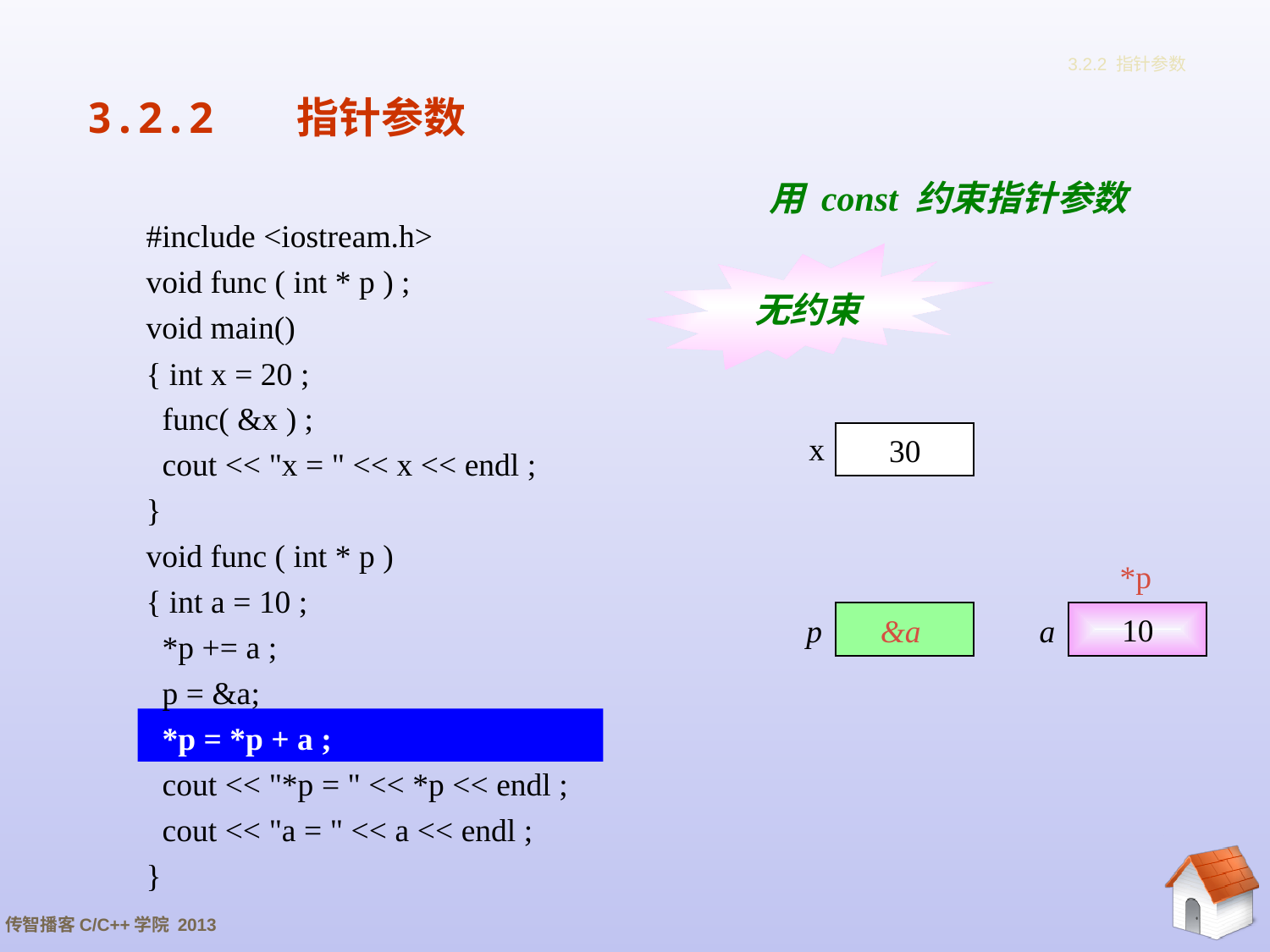

# 3.2.2 指针参数
3.2.2	 指针参数
用 const 约束指针参数
#include <iostream.h>
void func ( int * p ) ;
void main()
{ int x = 20 ;
  func( &x ) ;
  cout << "x = " << x << endl ;
}
void func ( int * p )
{ int a = 10 ;
  *p += a ;
  p = &a;
  *p = *p + a ;
  cout << "*p = " << *p << endl ;
  cout << "a = " << a << endl ;
}
无约束
x
30
*p

10
p
&a
a